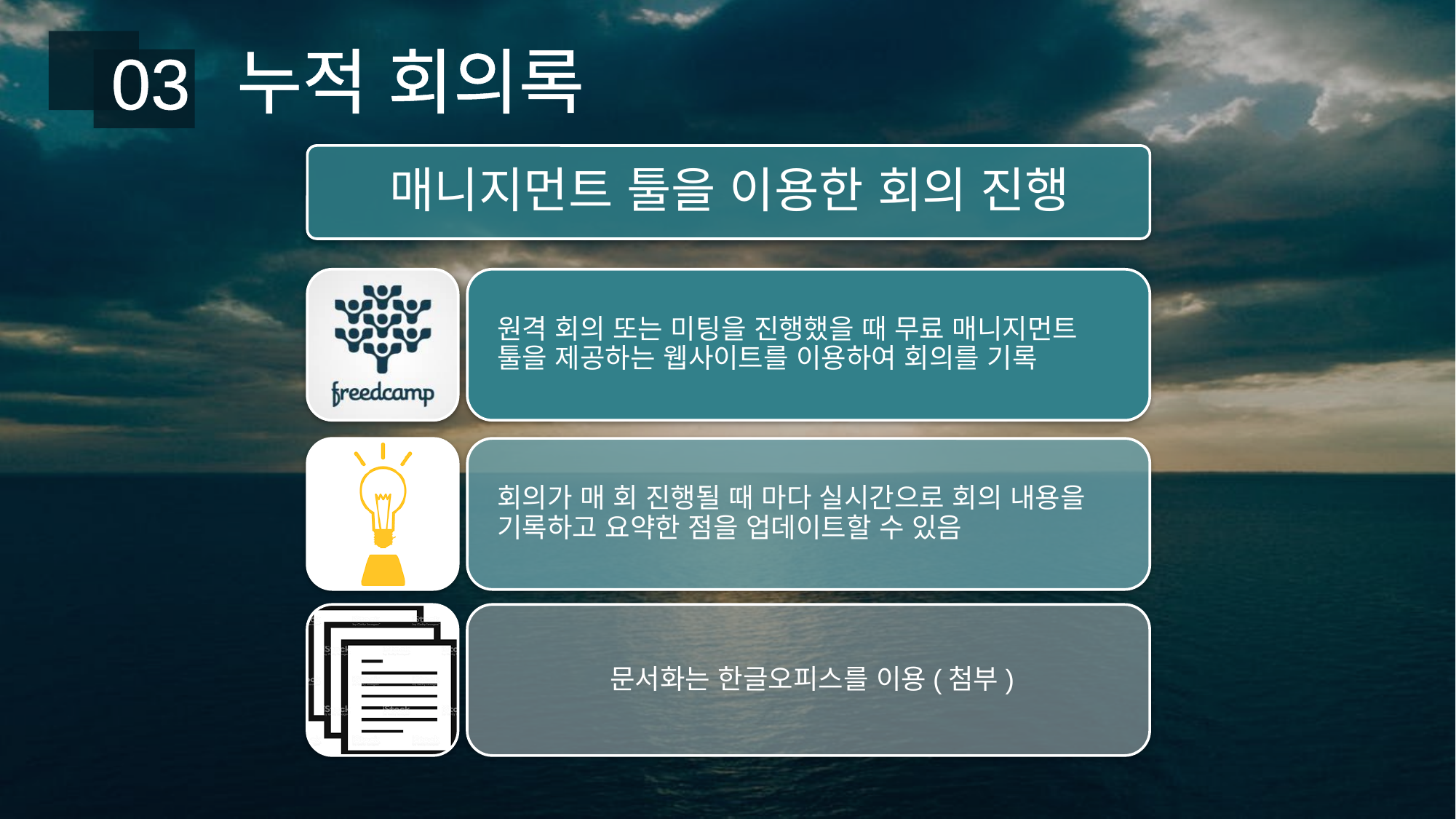

누적 회의록
03

매니지먼트 툴을 이용한 회의 진행
원격 회의 또는 미팅을 진행했을 때 무료 매니지먼트 툴을 제공하는 웹사이트를 이용하여 회의를 기록
회의가 매 회 진행될 때 마다 실시간으로 회의 내용을 기록하고 요약한 점을 업데이트할 수 있음
문서화는 한글오피스를 이용(첨부)